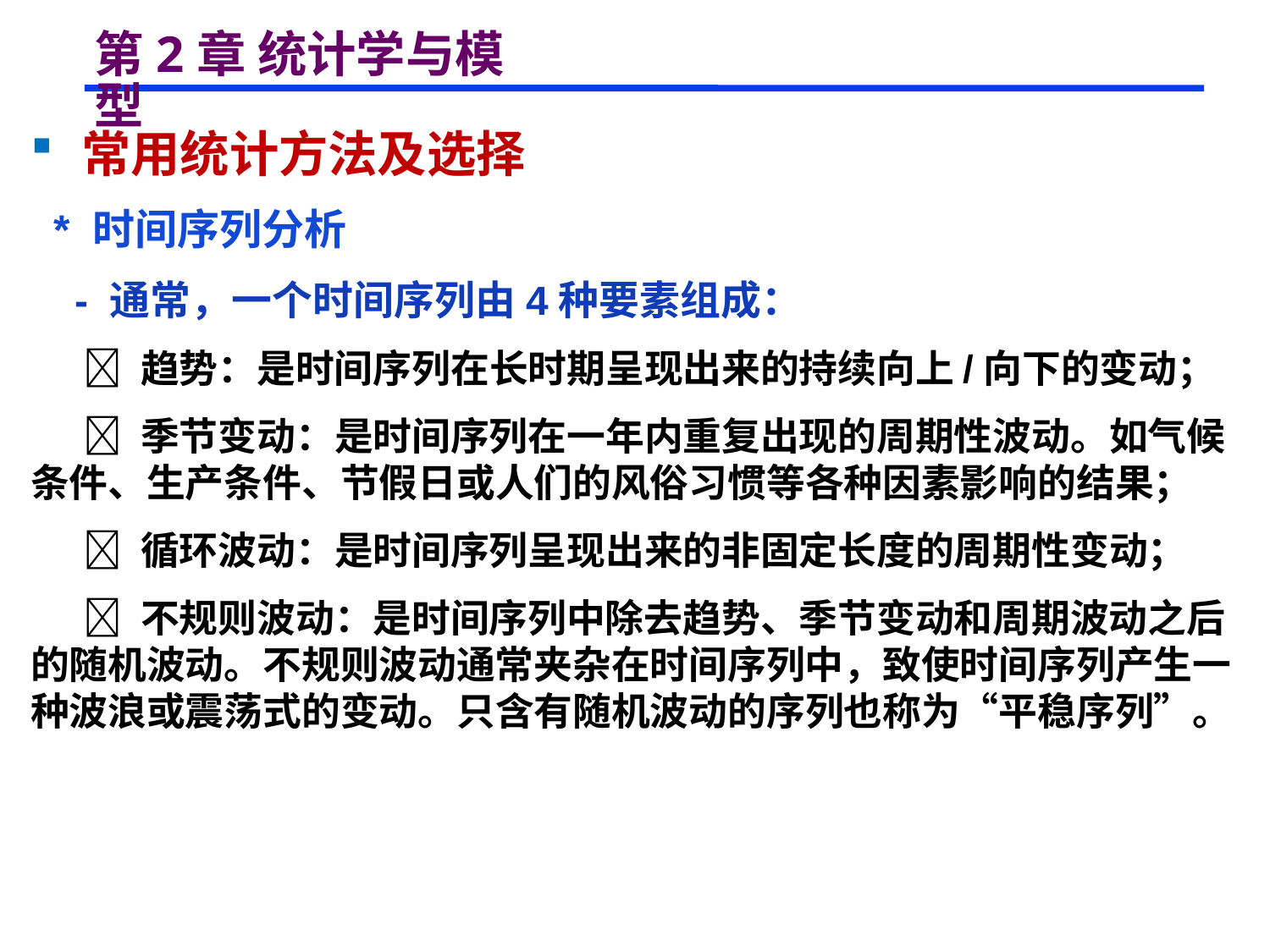

# 第2章 统计学与模型
 常用统计方法及选择
  * 时间序列分析
    - 通常，一个时间序列由4种要素组成：
      • 趋势：是时间序列在长时期呈现出来的持续向上/向下的变动；
      • 季节变动：是时间序列在一年内重复出现的周期性波动。如气候条件、生产条件、节假日或人们的风俗习惯等各种因素影响的结果；
      • 循环波动：是时间序列呈现出来的非固定长度的周期性变动；
      • 不规则波动：是时间序列中除去趋势、季节变动和周期波动之后的随机波动。不规则波动通常夹杂在时间序列中，致使时间序列产生一种波浪或震荡式的变动。只含有随机波动的序列也称为“平稳序列”。